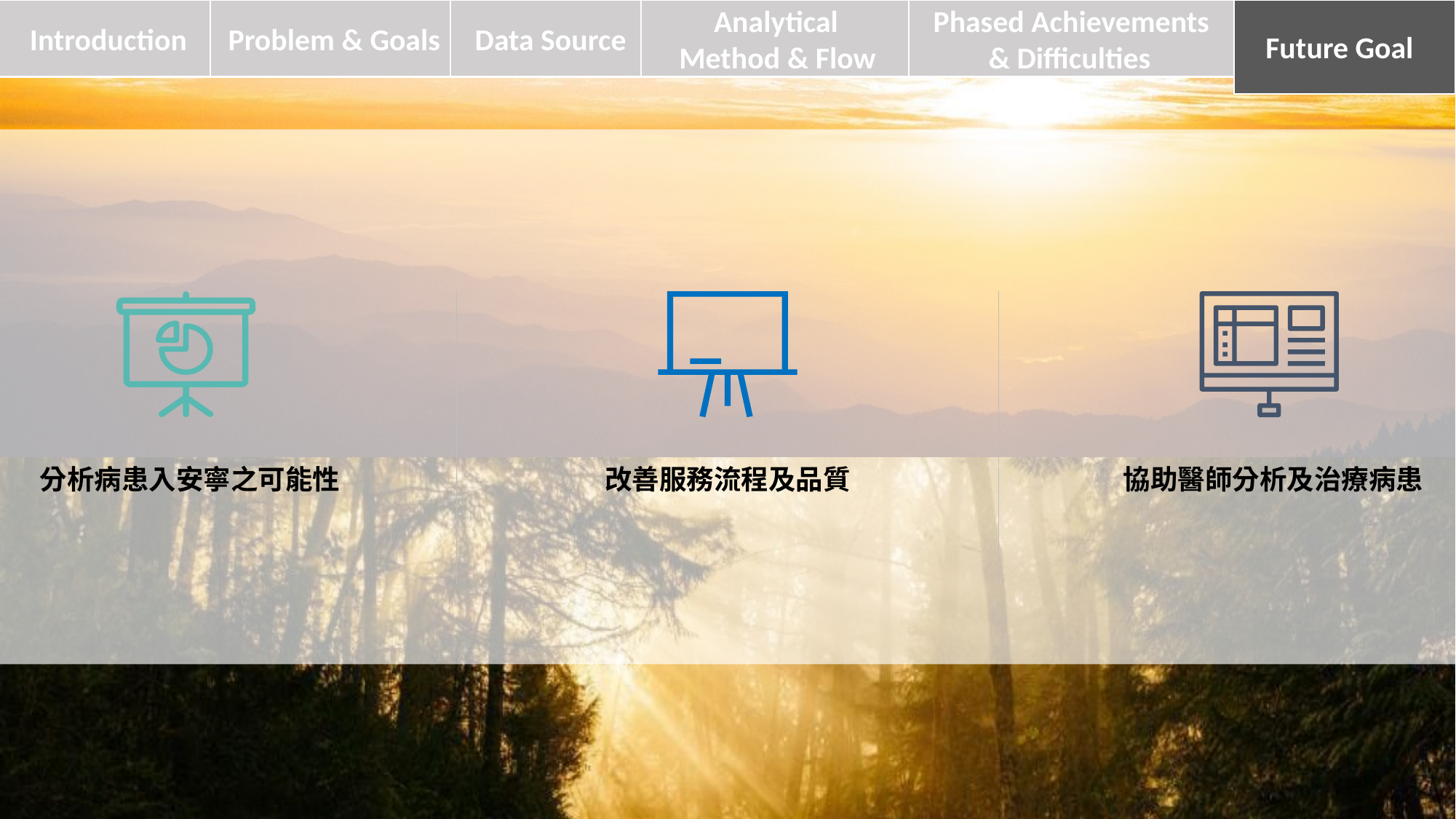

Introduction

 Problem & Goals

  Data Source

         Analytical
    Method & Flow

   Future Goal

  Phased Achievements
          & Difficulties

分析病患入安寧之可能性
改善服務流程及品質
協助醫師分析及治療病患

16